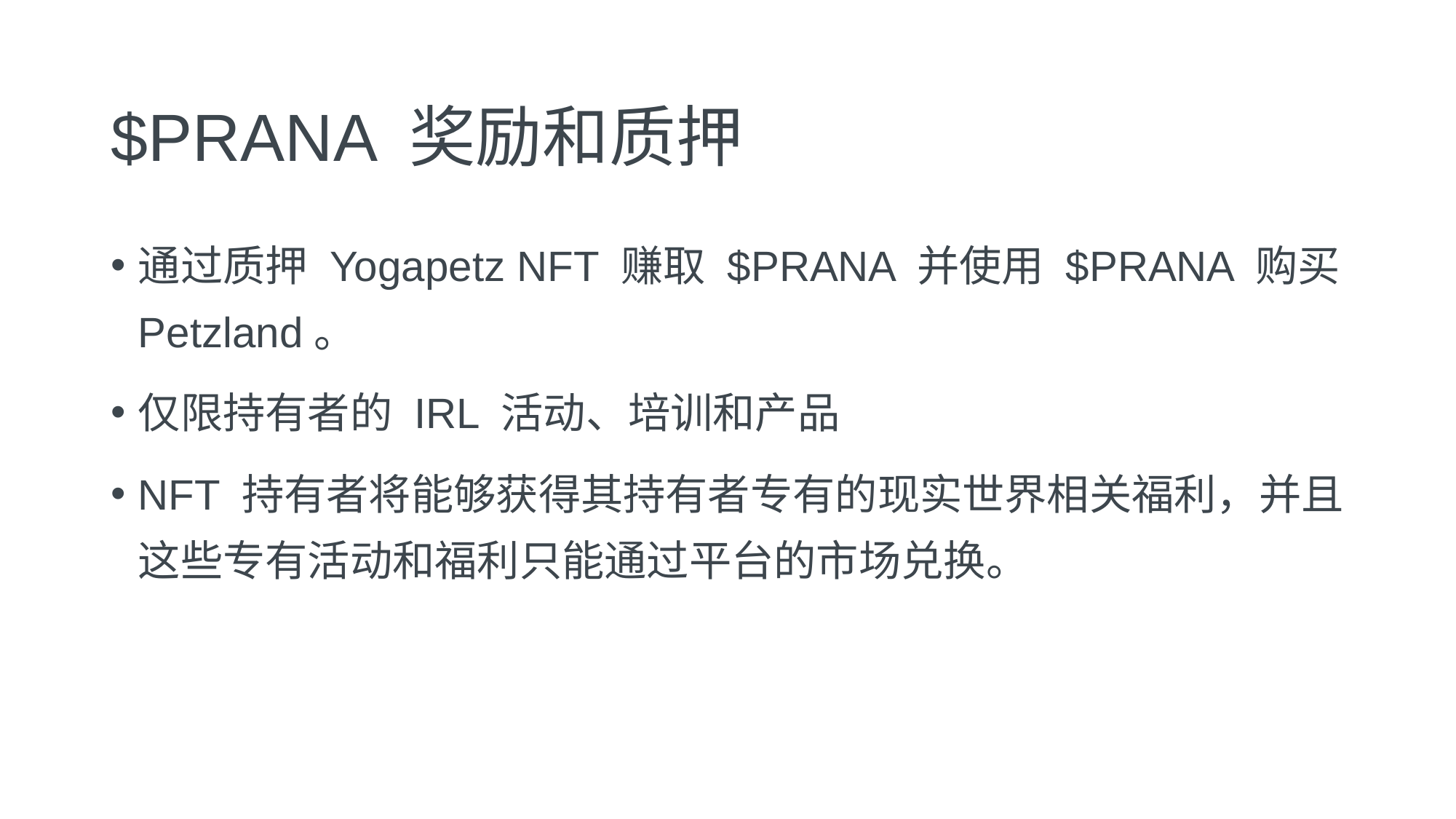

# $PRANA 奖励和质押
通过质押 Yogapetz NFT 赚取 $PRANA 并使用 $PRANA 购买 Petzland。
仅限持有者的 IRL 活动、培训和产品
NFT 持有者将能够获得其持有者专有的现实世界相关福利，并且这些专有活动和福利只能通过平台的市场兑换。